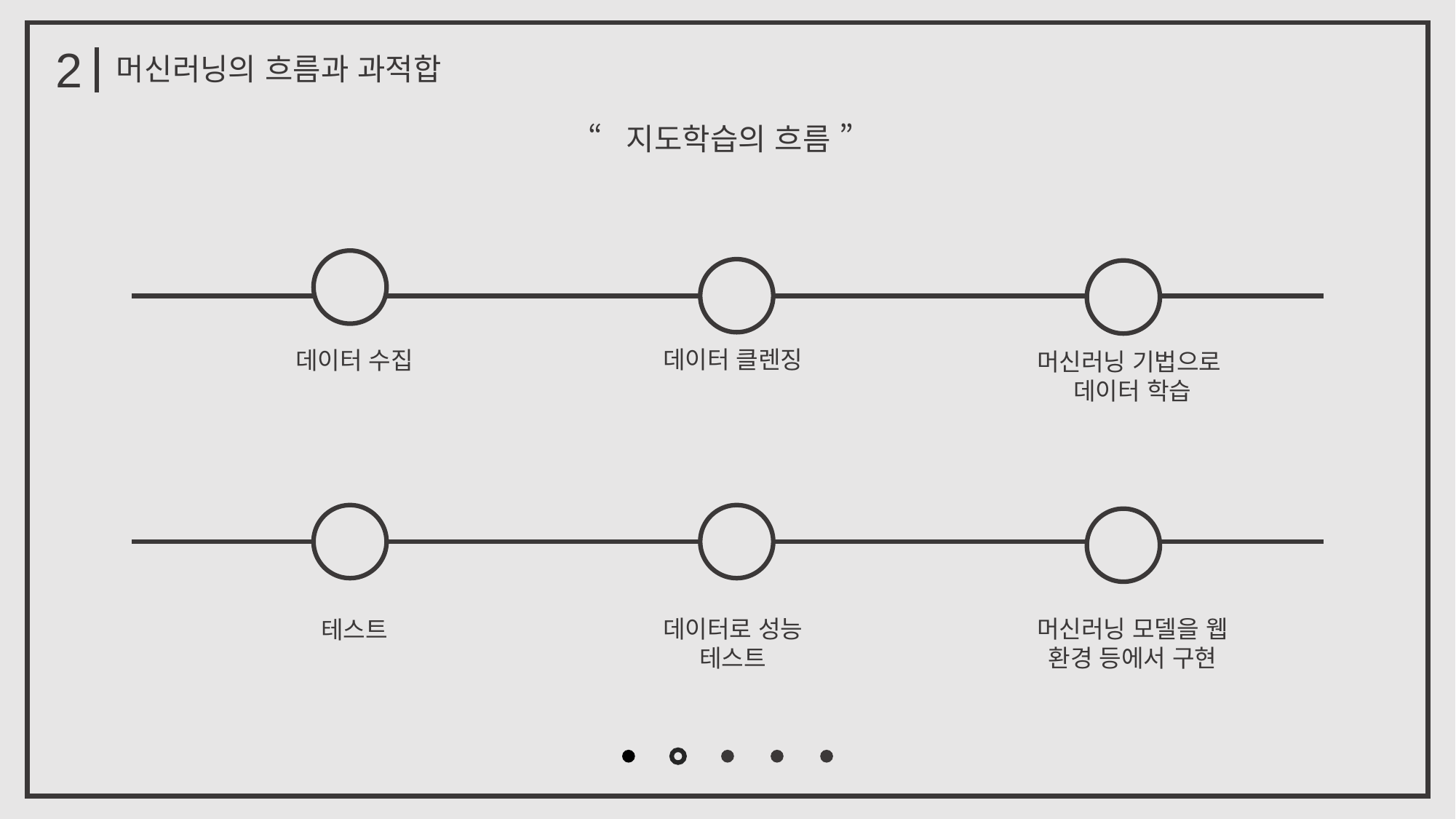

2
머신러닝의 흐름과 과적합
“지도학습의 흐름 ”

데이터 클렌징
데이터 수집
머신러닝 기법으로
데이터 학습

데이터로 성능 테스트
머신러닝 모델을 웹 환경 등에서 구현
테스트